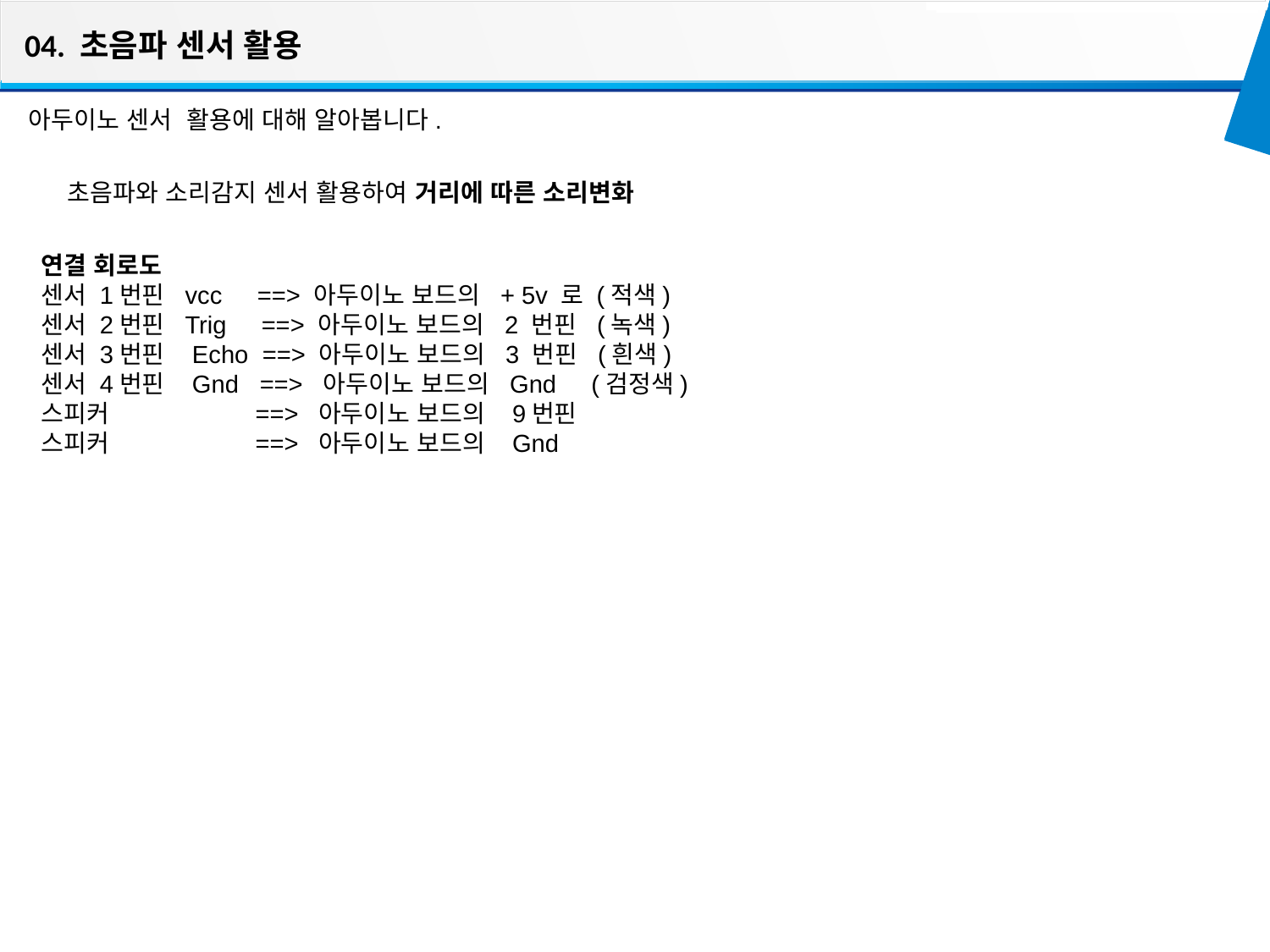

04. 초음파 센서 활용

아두이노 센서  활용에 대해 알아봅니다.
초음파와 소리감지 센서 활용하여 거리에 따른 소리변화

연결 회로도
센서 1번핀  vcc     ==> 아두이노 보드의  + 5v 로 (적색)
센서 2번핀  Trig     ==> 아두이노 보드의  2 번핀  (녹색)
센서 3번핀   Echo  ==> 아두이노 보드의  3 번핀  (흰색)
센서 4번핀   Gnd   ==>  아두이노 보드의  Gnd     (검정색)
스피커                    ==>  아두이노 보드의   9번핀
스피커                    ==>  아두이노 보드의   Gnd